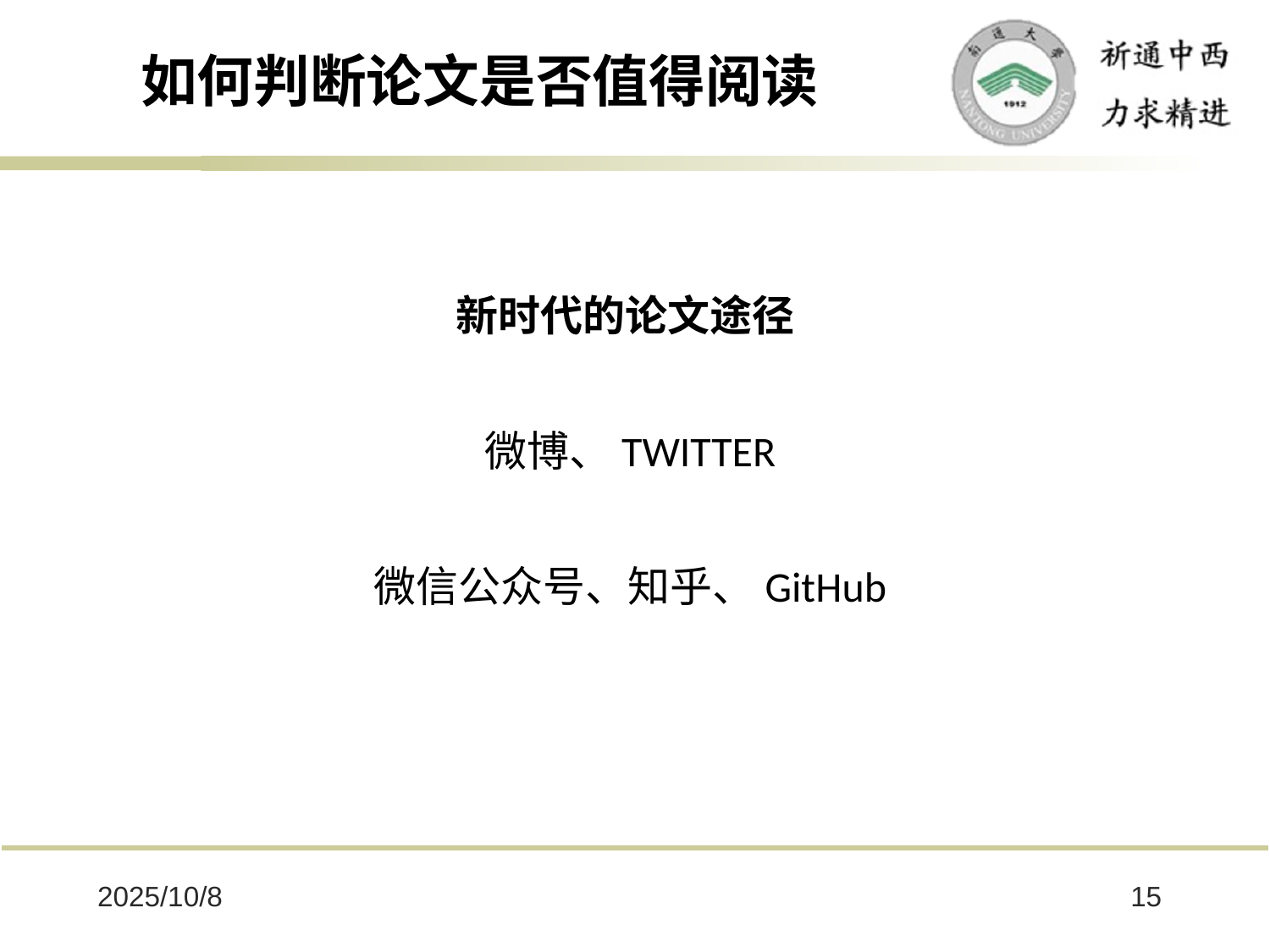

# 如何判断论文是否值得阅读
新时代的论文途径
微博、TWITTER
微信公众号、知乎、GitHub

2025/10/8
15